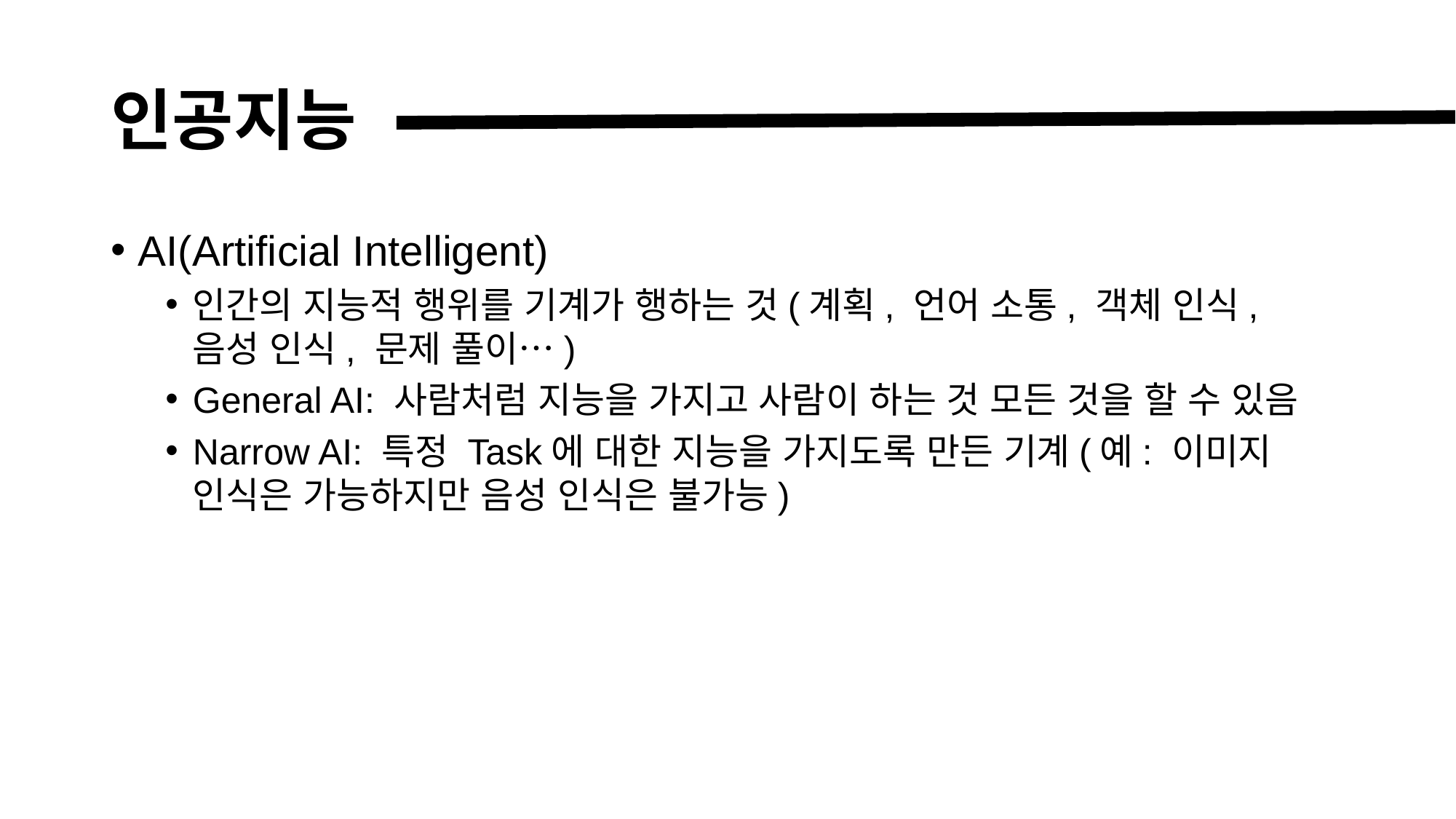

# 인공지능
AI(Artificial Intelligent)
인간의 지능적 행위를 기계가 행하는 것(계획, 언어 소통, 객체 인식, 음성 인식, 문제 풀이…)
General AI: 사람처럼 지능을 가지고 사람이 하는 것 모든 것을 할 수 있음
Narrow AI: 특정 Task에 대한 지능을 가지도록 만든 기계(예: 이미지 인식은 가능하지만 음성 인식은 불가능)